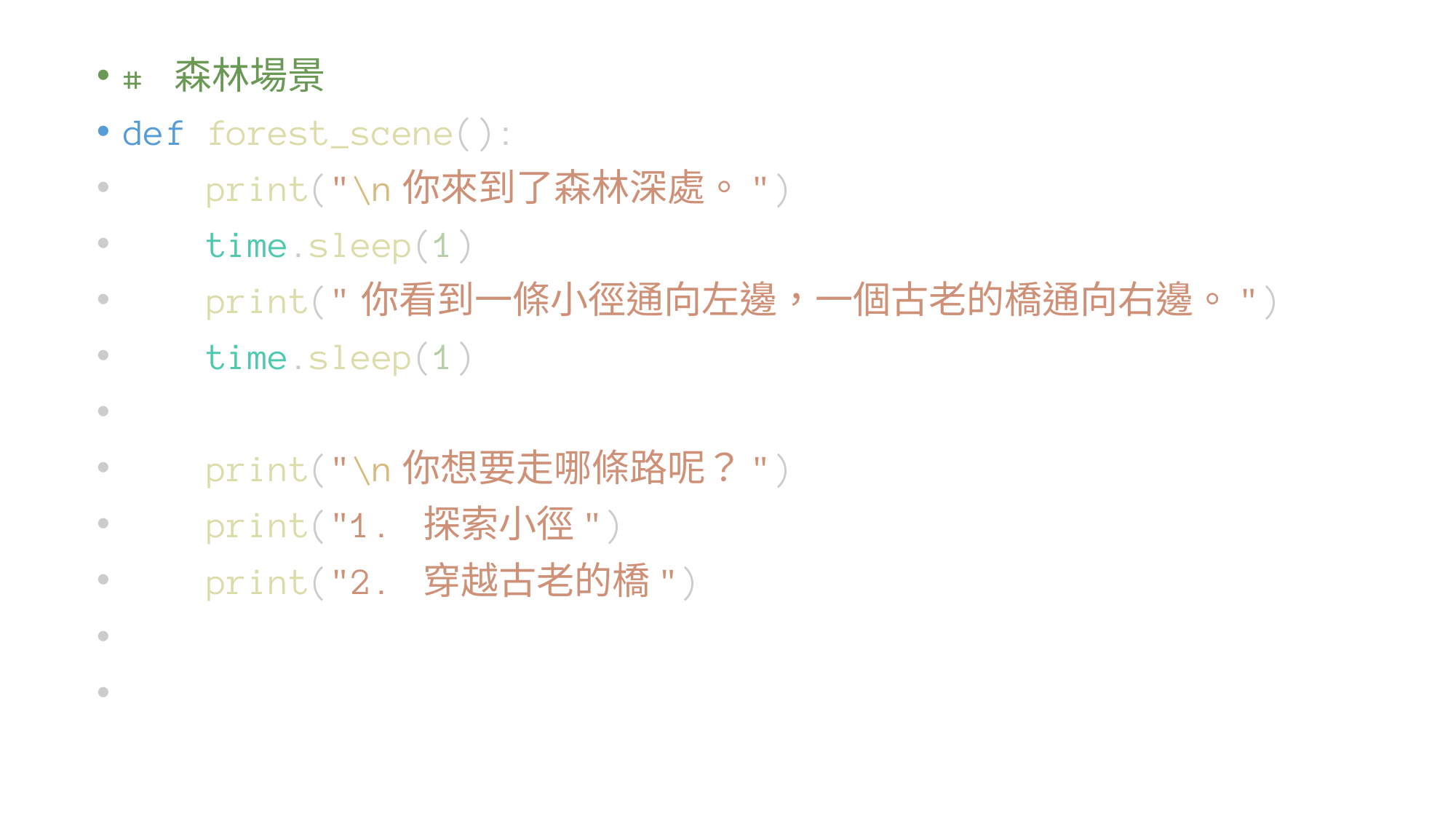

# 森林場景
def forest_scene():
    print("\n你來到了森林深處。")
    time.sleep(1)
    print("你看到一條小徑通向左邊，一個古老的橋通向右邊。")
    time.sleep(1)

    print("\n你想要走哪條路呢？")
    print("1. 探索小徑")
    print("2. 穿越古老的橋")